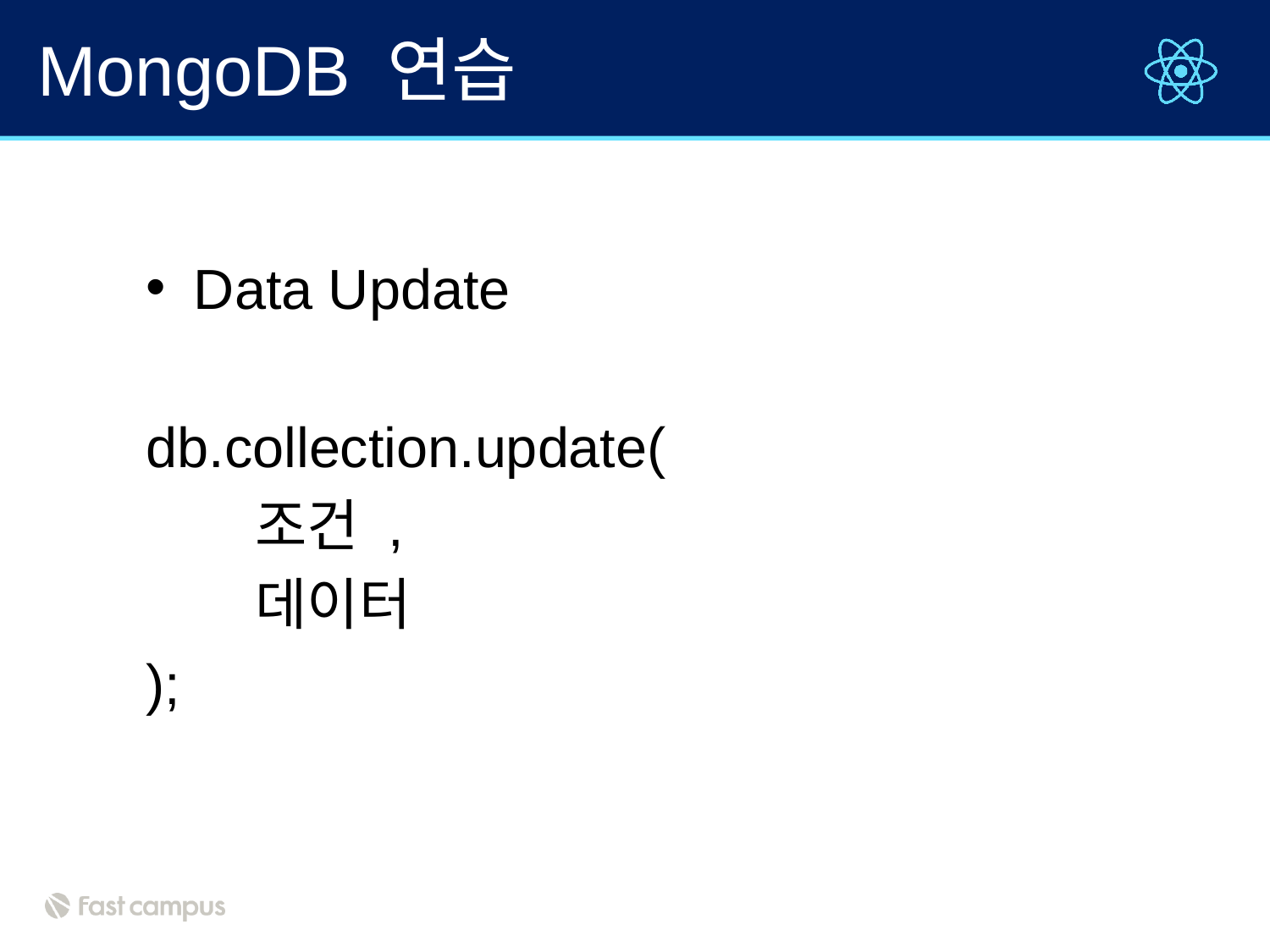

# MongoDB 연습
Data Update

db.collection.update(
      조건 ,
      데이터
);